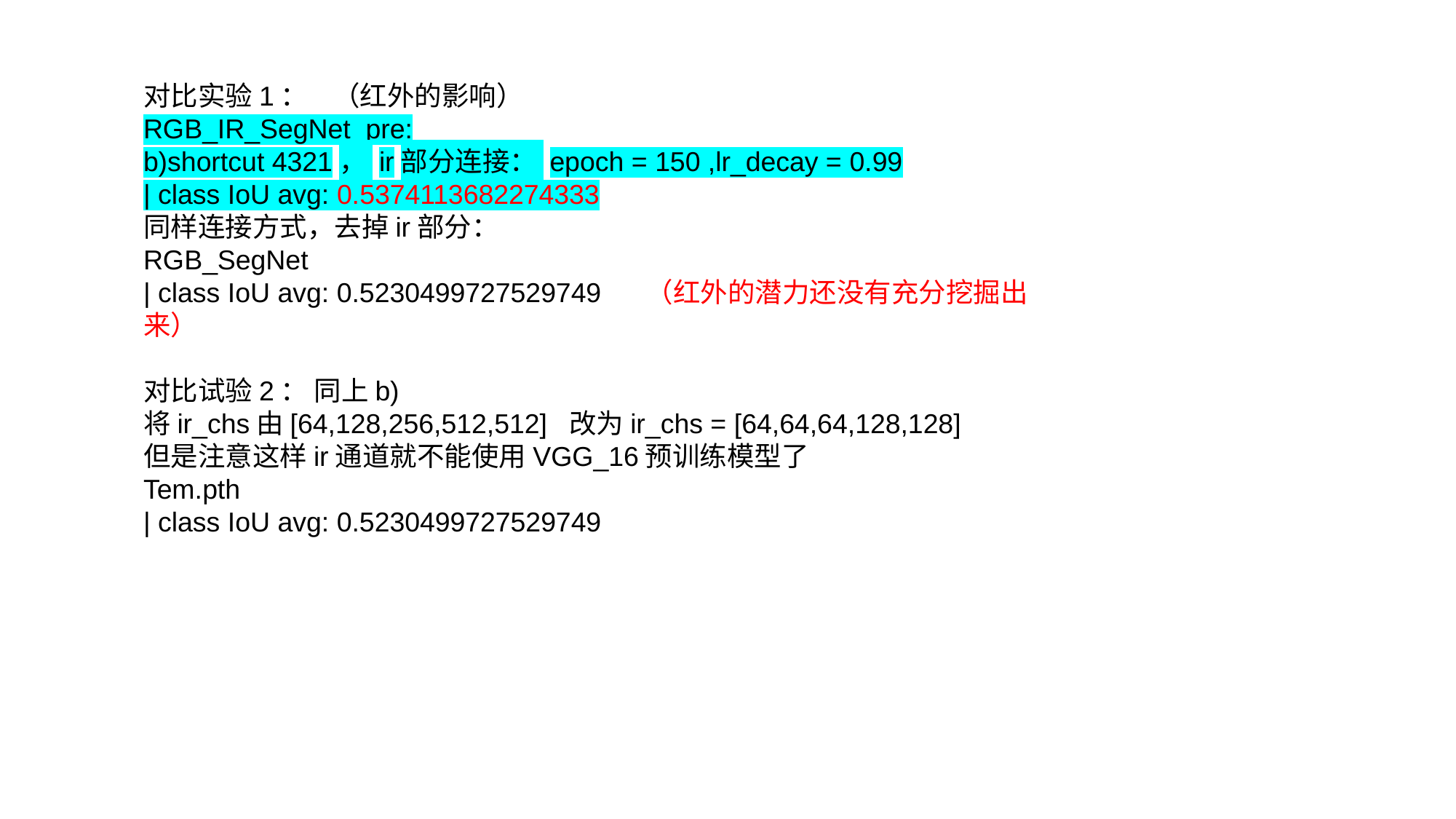

对比实验1：    （红外的影响）
RGB_IR_SegNet_pre:
b)shortcut 4321， ir部分连接： epoch = 150 ,lr_decay = 0.99
| class IoU avg: 0.5374113682274333
同样连接方式，去掉ir部分：
RGB_SegNet
| class IoU avg: 0.5230499727529749     （红外的潜力还没有充分挖掘出来）

对比试验2： 同上b)
将ir_chs由[64,128,256,512,512]  改为ir_chs = [64,64,64,128,128]
但是注意这样ir通道就不能使用VGG_16预训练模型了
Tem.pth
| class IoU avg: 0.5230499727529749